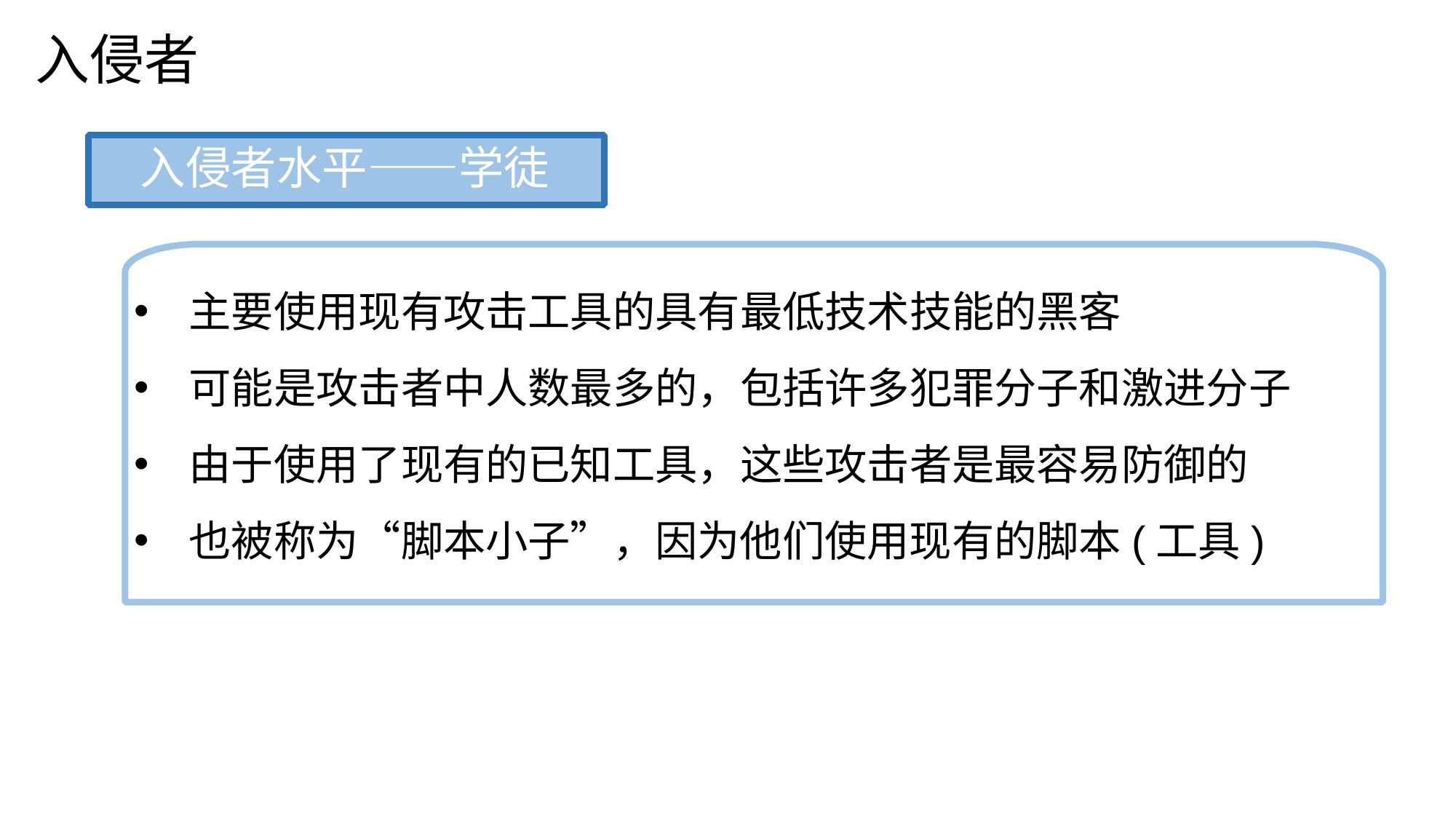

入侵者
入侵者水平——学徒
主要使用现有攻击工具的具有最低技术技能的黑客
可能是攻击者中人数最多的，包括许多犯罪分子和激进分子
由于使用了现有的已知工具，这些攻击者是最容易防御的
也被称为“脚本小子”，因为他们使用现有的脚本(工具)